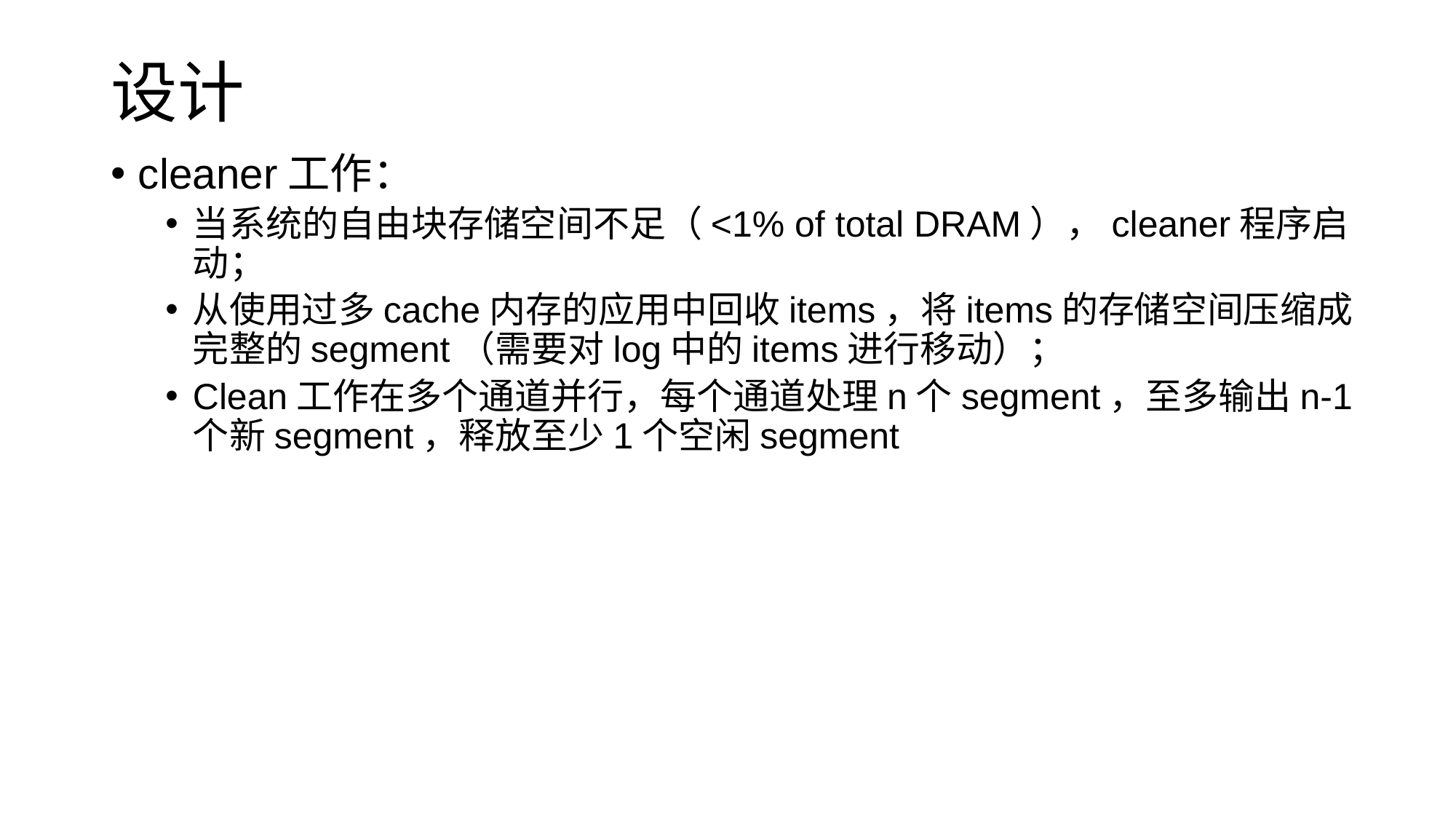

# 设计
cleaner工作：
当系统的自由块存储空间不足（<1% of total DRAM），cleaner程序启动；
从使用过多cache内存的应用中回收items，将items的存储空间压缩成完整的segment（需要对log中的items进行移动）；
Clean工作在多个通道并行，每个通道处理n个segment，至多输出n-1个新segment，释放至少1个空闲segment